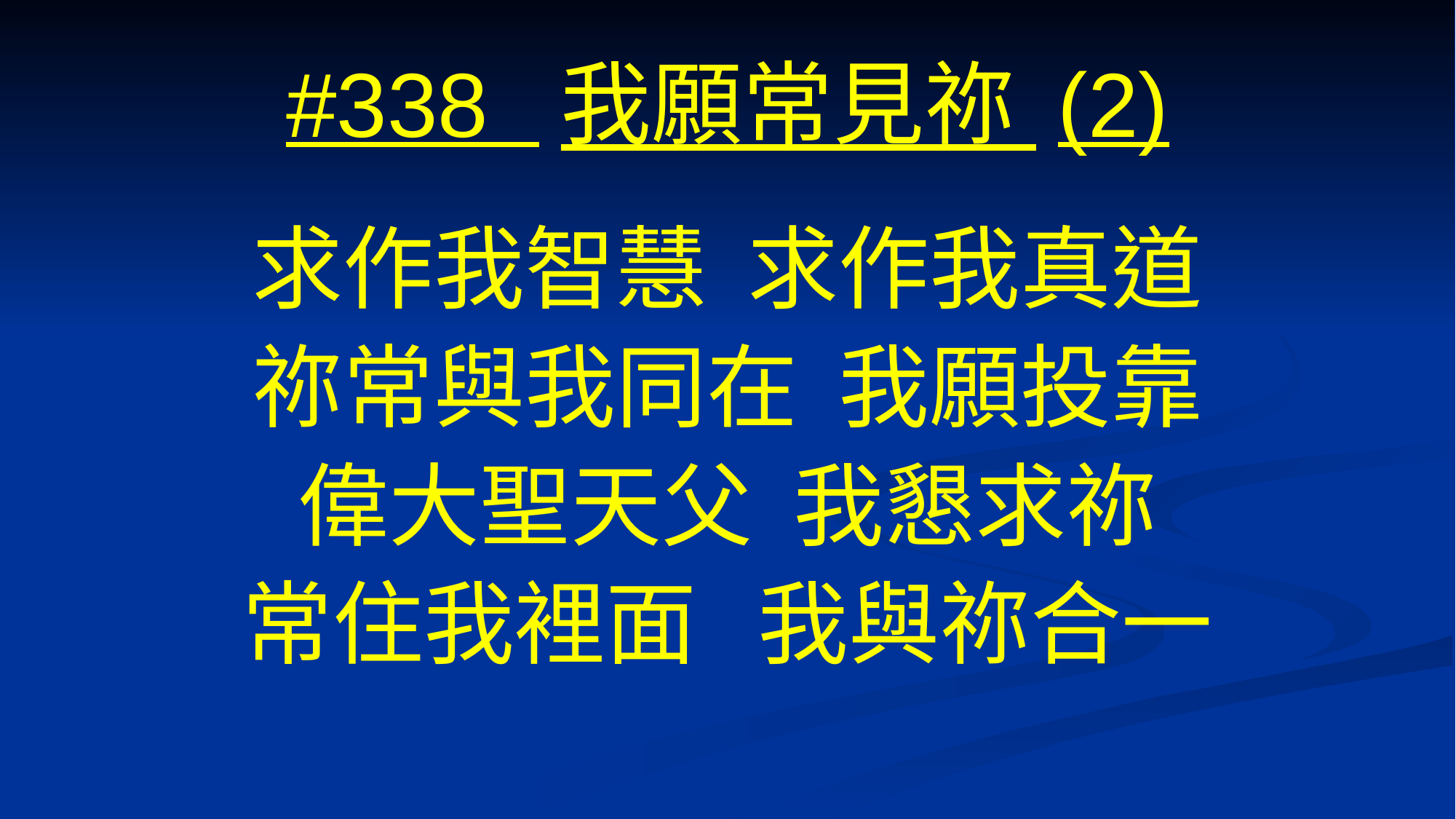

# #338  我願常見祢 (2)
求作我智慧  求作我真道
祢常與我同在  我願投靠
偉大聖天父  我懇求祢
常住我裡面   我與祢合一